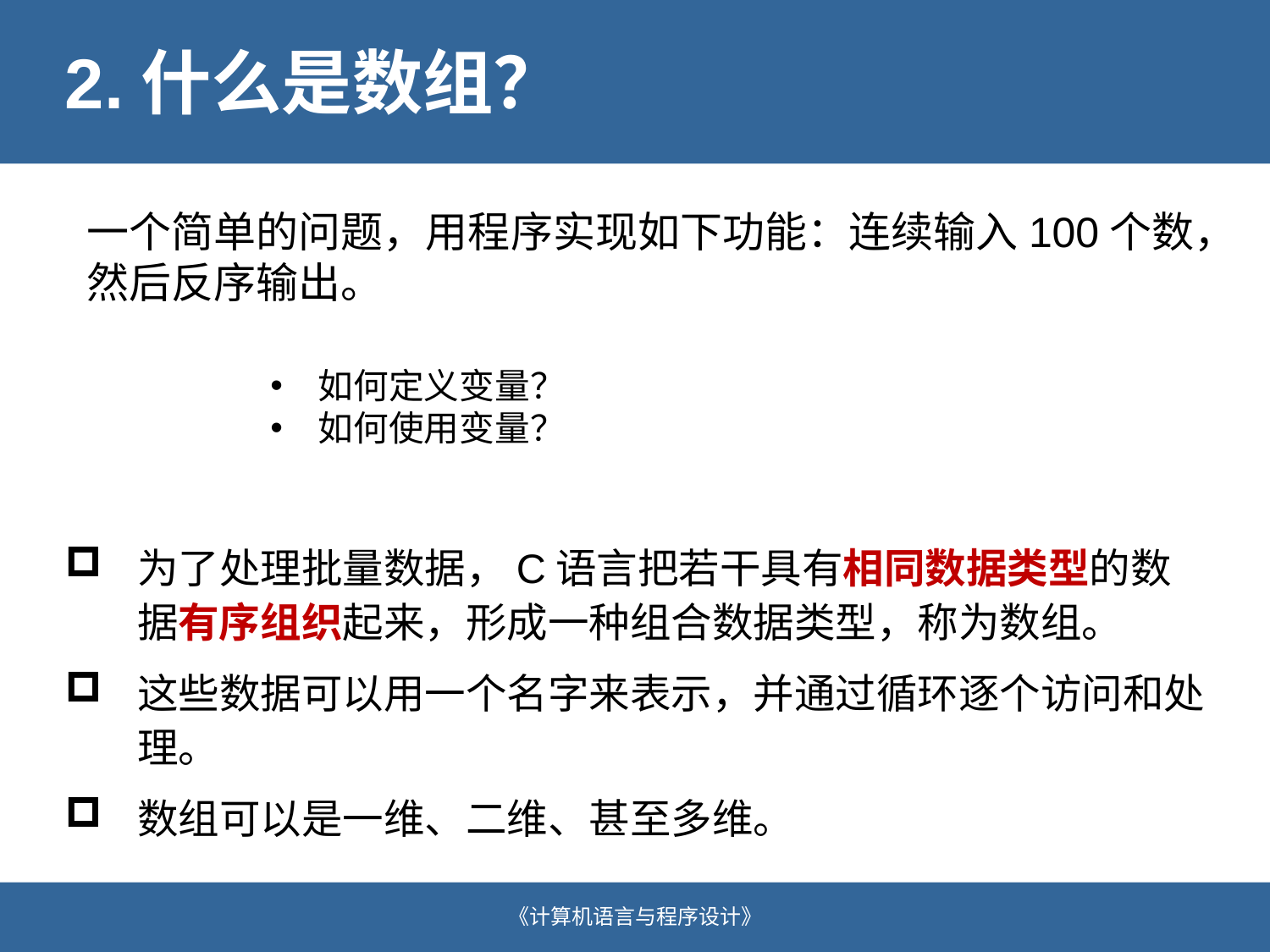

# 2.什么是数组？

为了处理批量数据，C语言把若干具有相同数据类型的数据有序组织起来，形成一种组合数据类型，称为数组。
这些数据可以用一个名字来表示，并通过循环逐个访问和处理。
数组可以是一维、二维、甚至多维。

一个简单的问题，用程序实现如下功能：连续输入100个数，然后反序输出。
如何定义变量？
如何使用变量？

《计算机语言与程序设计》
22